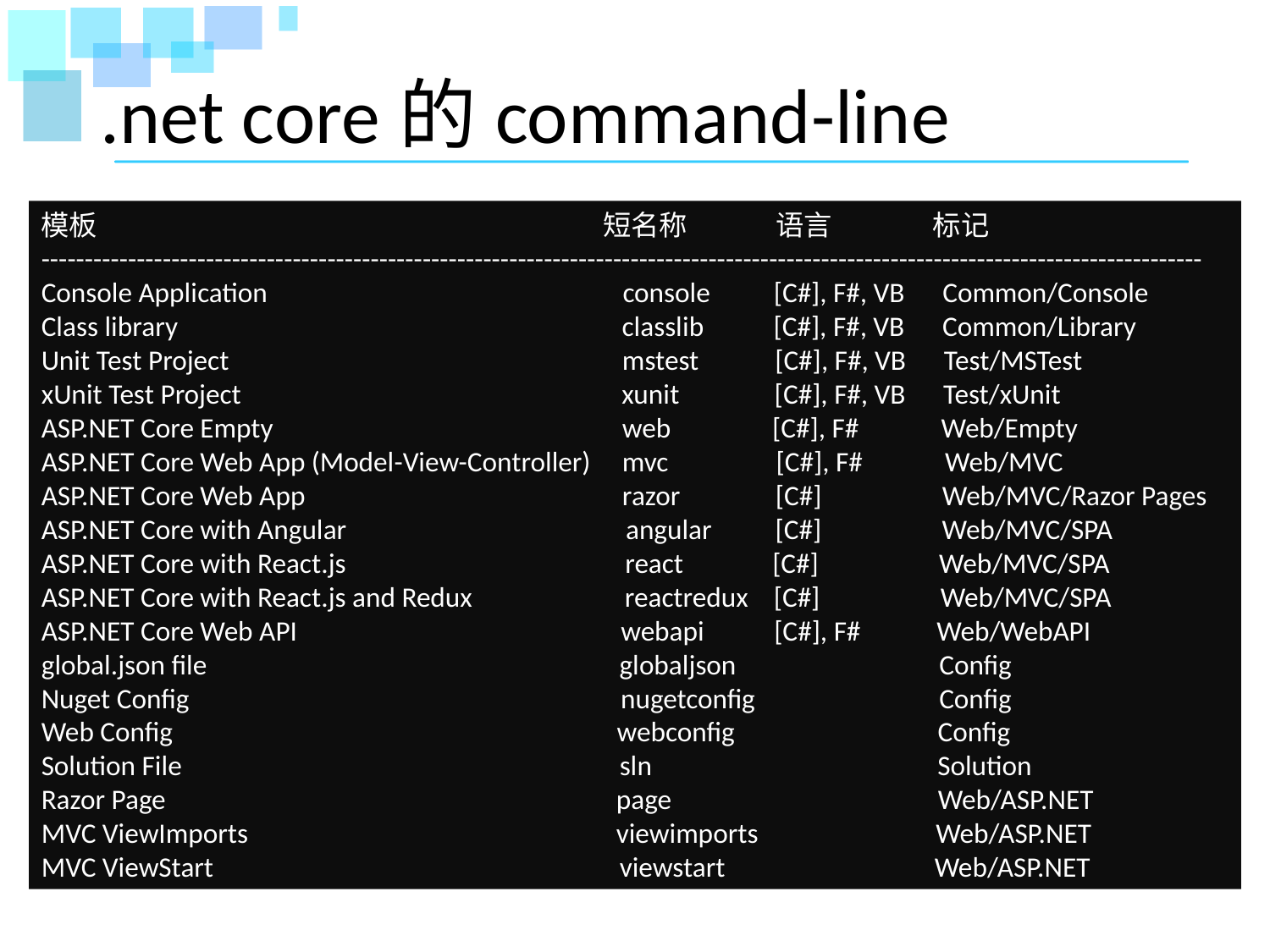

# .net core的command-line
模板                                                                                短名称              语言                标记
--------------------------------------------------------------------------------------------------------------------------------------
Console Application                                                        console          [C#], F#, VB      Common/Console
Class library                                                                      classlib           [C#], F#, VB      Common/Library
Unit Test Project                                                              mstest            [C#], F#, VB      Test/MSTest
xUnit Test Project                                                            xunit               [C#], F#, VB      Test/xUnit
ASP.NET Core Empty                                                       web                [C#], F#             Web/Empty
ASP.NET Core Web App (Model-View-Controller)     mvc                 [C#], F#             Web/MVC
ASP.NET Core Web App                                                  razor               [C#]                   Web/MVC/Razor Pages
ASP.NET Core with Angular                                            angular          [C#]                   Web/MVC/SPA
ASP.NET Core with React.js                                            react              [C#]                   Web/MVC/SPA
ASP.NET Core with React.js and Redux                        reactredux    [C#]                   Web/MVC/SPA
ASP.NET Core Web API                                                   webapi           [C#], F#            Web/WebAPI
global.json file                                                                 globaljson                                Config
Nuget Config                                                                    nugetconfig                             Config
Web Config                                                                      webconfig                                Config
Solution File                                                                     sln                                             Solution
Razor Page                                                                       page                                          Web/ASP.NET
MVC ViewImports                                                          viewimports                            Web/ASP.NET
MVC ViewStart                                                                viewstart                                 Web/ASP.NET